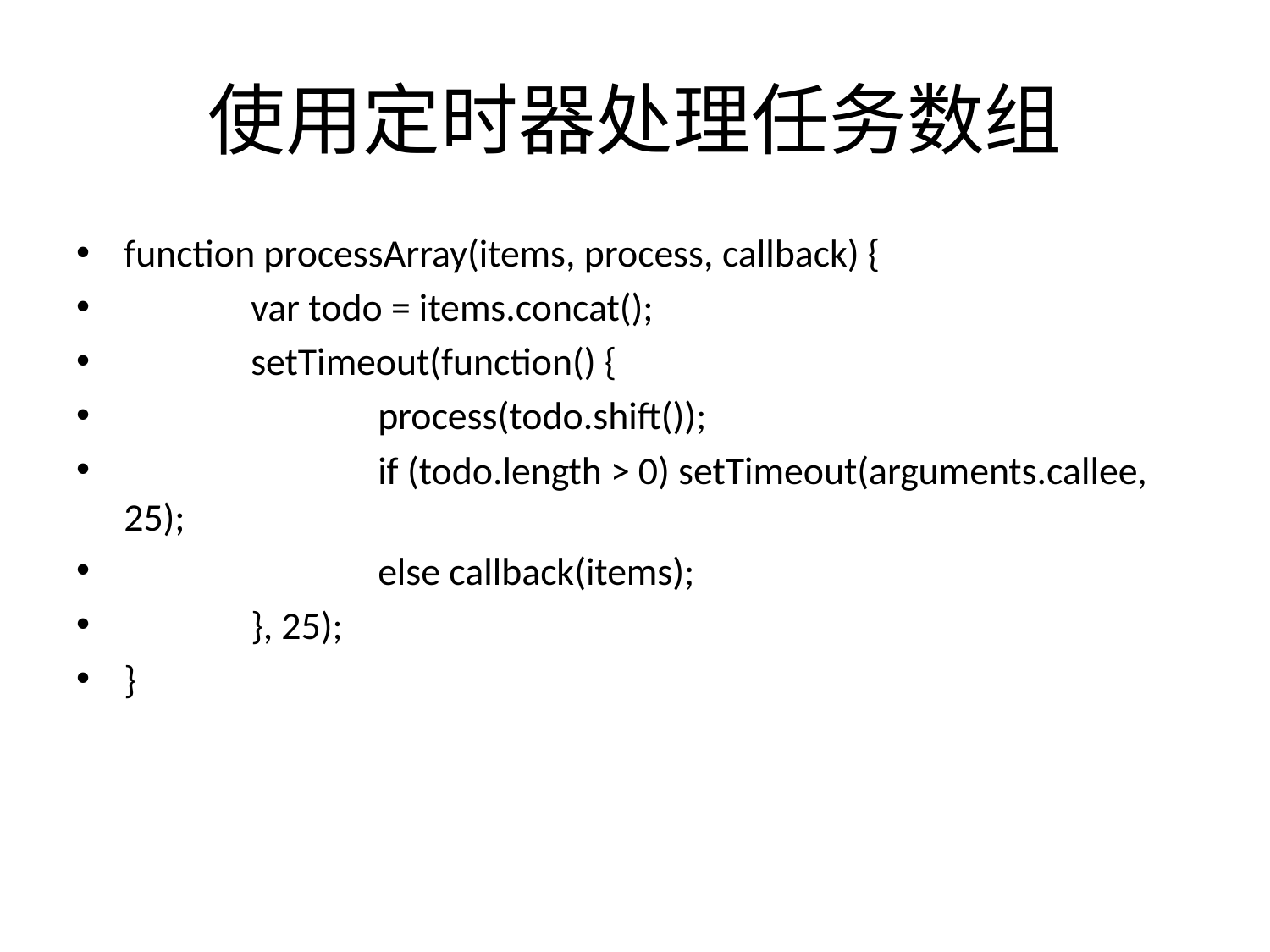

# 使用定时器处理任务数组
function processArray(items, process, callback) {
	var todo = items.concat();
	setTimeout(function() {
		process(todo.shift());
		if (todo.length > 0) setTimeout(arguments.callee, 25);
		else callback(items);
	}, 25);
}